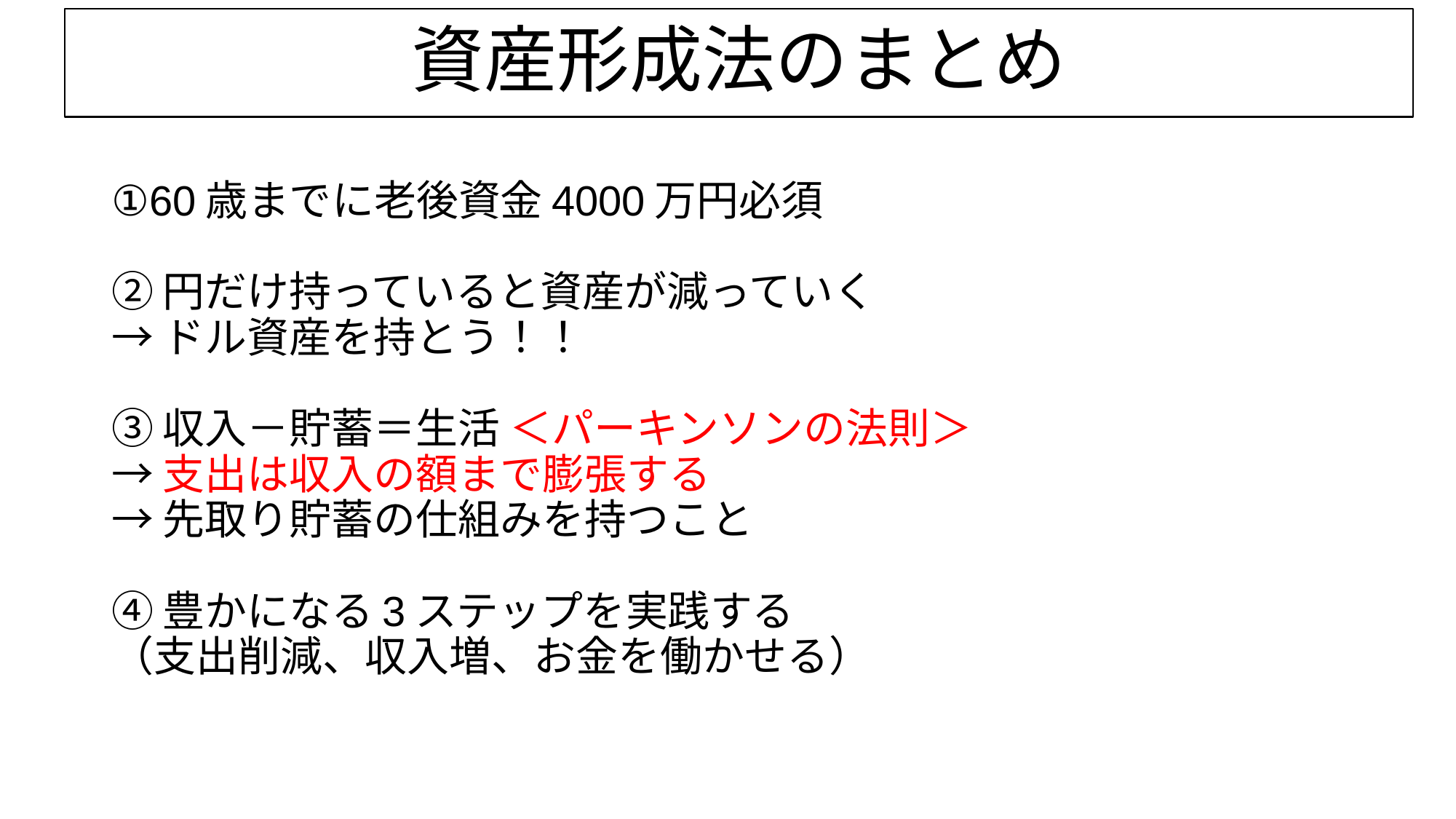

資産形成法のまとめ
①60歳までに老後資金4000万円必須

②円だけ持っていると資産が減っていく
→ドル資産を持とう！！

③収入－貯蓄＝生活 ＜パーキンソンの法則＞
→支出は収入の額まで膨張する
→先取り貯蓄の仕組みを持つこと

④豊かになる3ステップを実践する
（支出削減、収入増、お金を働かせる）